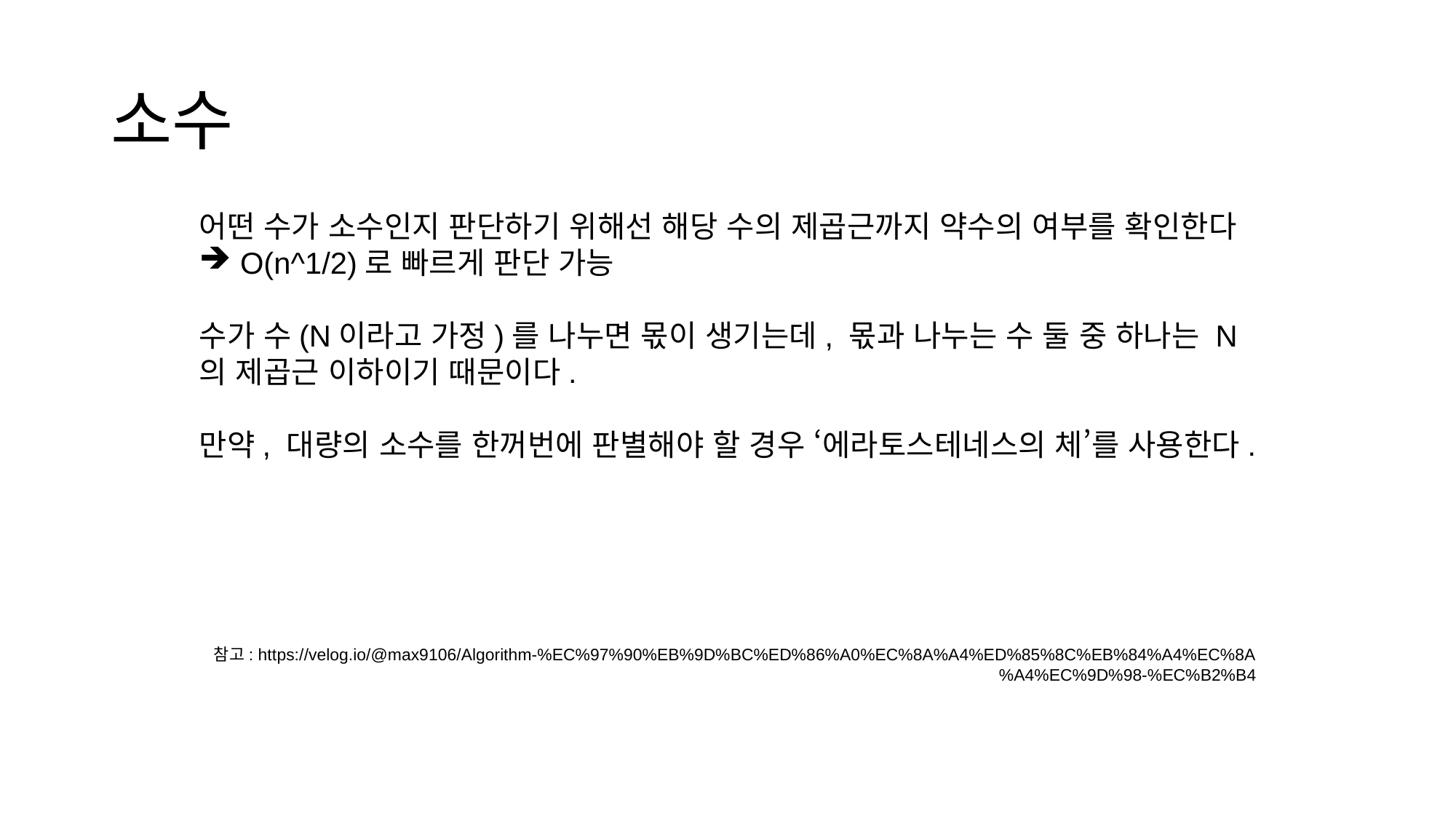

# 소수
어떤 수가 소수인지 판단하기 위해선 해당 수의 제곱근까지 약수의 여부를 확인한다
O(n^1/2)로 빠르게 판단 가능

수가 수(N이라고 가정)를 나누면 몫이 생기는데, 몫과 나누는 수 둘 중 하나는 N의 제곱근 이하이기 때문이다.

만약, 대량의 소수를 한꺼번에 판별해야 할 경우 ‘에라토스테네스의 체’를 사용한다.

참고: https://velog.io/@max9106/Algorithm-%EC%97%90%EB%9D%BC%ED%86%A0%EC%8A%A4%ED%85%8C%EB%84%A4%EC%8A%A4%EC%9D%98-%EC%B2%B4